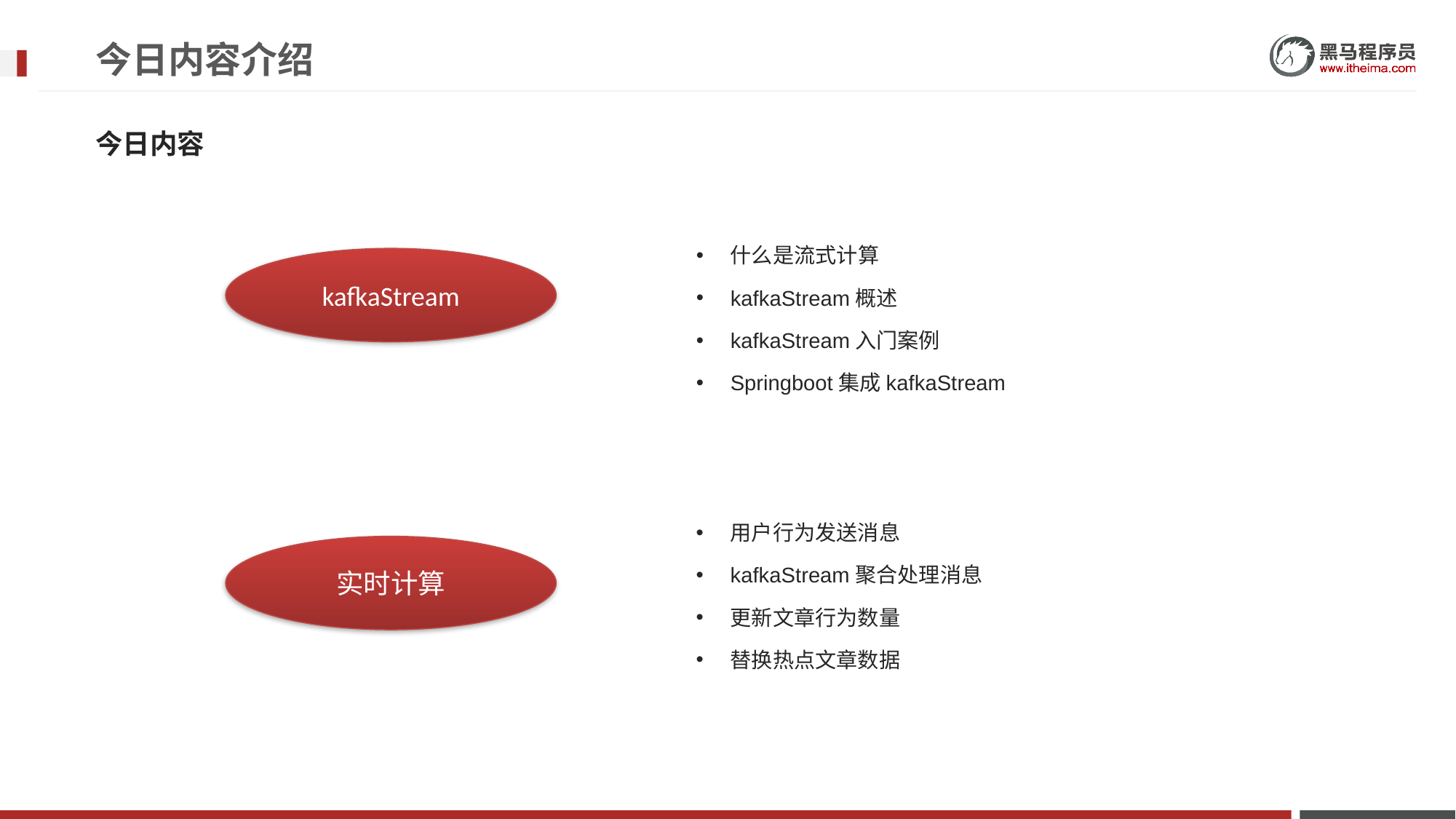

# 今日内容介绍
今日内容
什么是流式计算
kafkaStream概述
kafkaStream入门案例
Springboot集成kafkaStream
kafkaStream
用户行为发送消息
kafkaStream聚合处理消息
更新文章行为数量
替换热点文章数据
实时计算